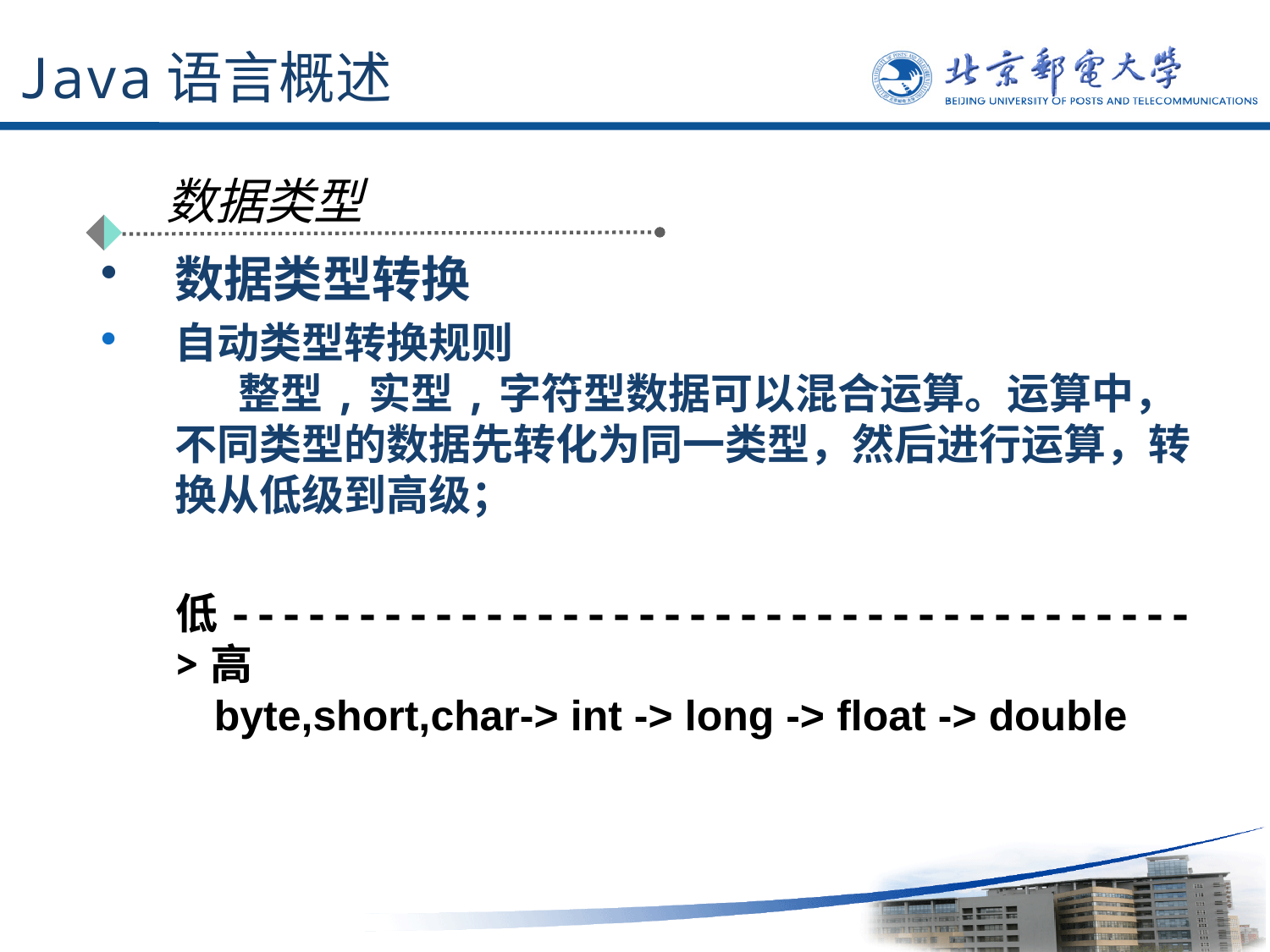

# Java语言概述

数据类型

数据类型转换
自动类型转换规则
　　整型,实型,字符型数据可以混合运算。运算中，不同类型的数据先转化为同一类型，然后进行运算，转换从低级到高级；

　      低-------------------------------------->高
　byte,short,char-> int -> long -> float -> double